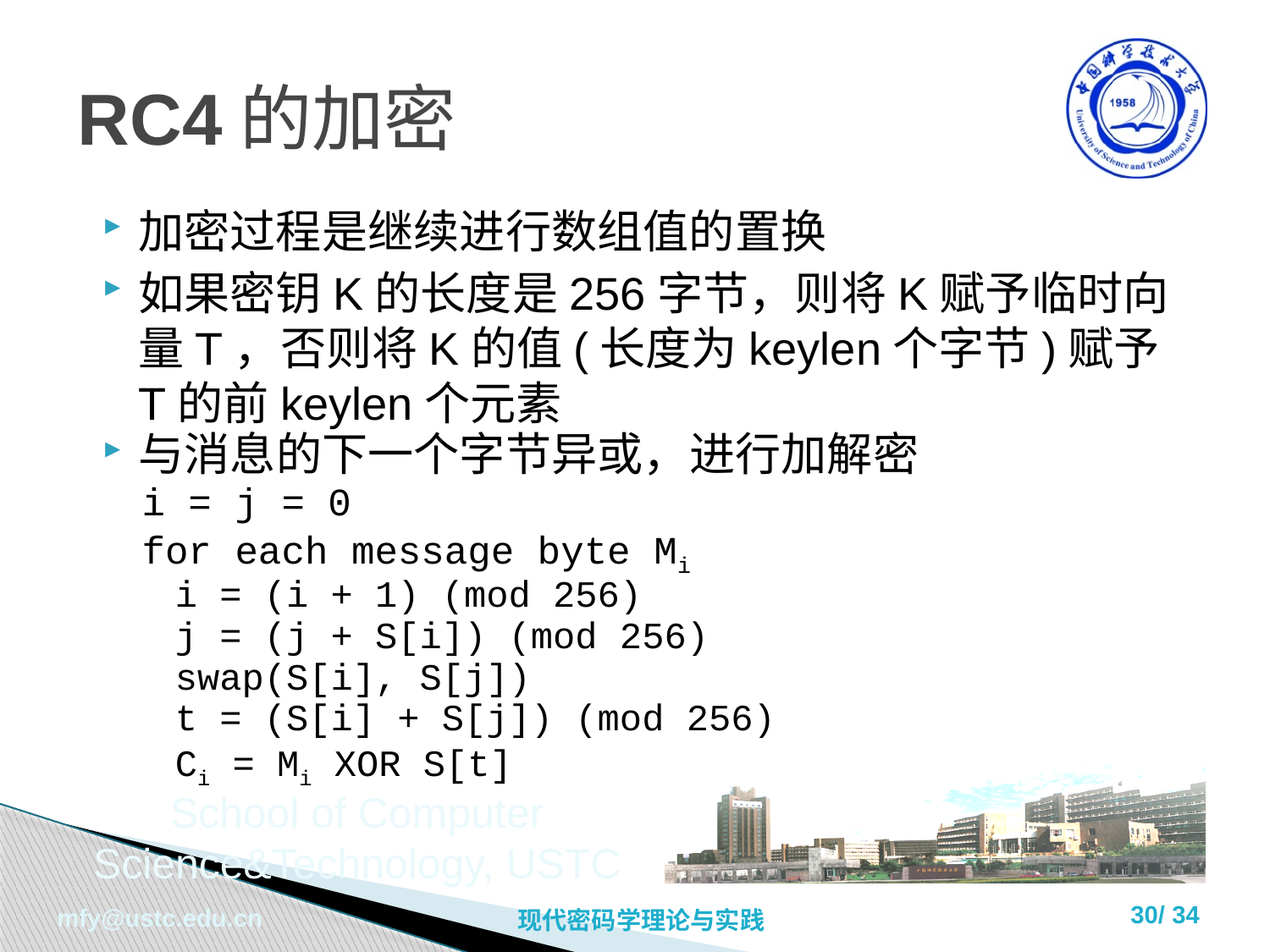

# RC4的加密
加密过程是继续进行数组值的置换
如果密钥K的长度是256字节，则将K赋予临时向量T，否则将K的值(长度为keylen个字节)赋予T的前keylen个元素
与消息的下一个字节异或，进行加解密
i = j = 0
for each message byte Mi
i = (i + 1) (mod 256)
j = (j + S[i]) (mod 256)
swap(S[i], S[j])
t = (S[i] + S[j]) (mod 256)
Ci = Mi XOR S[t]